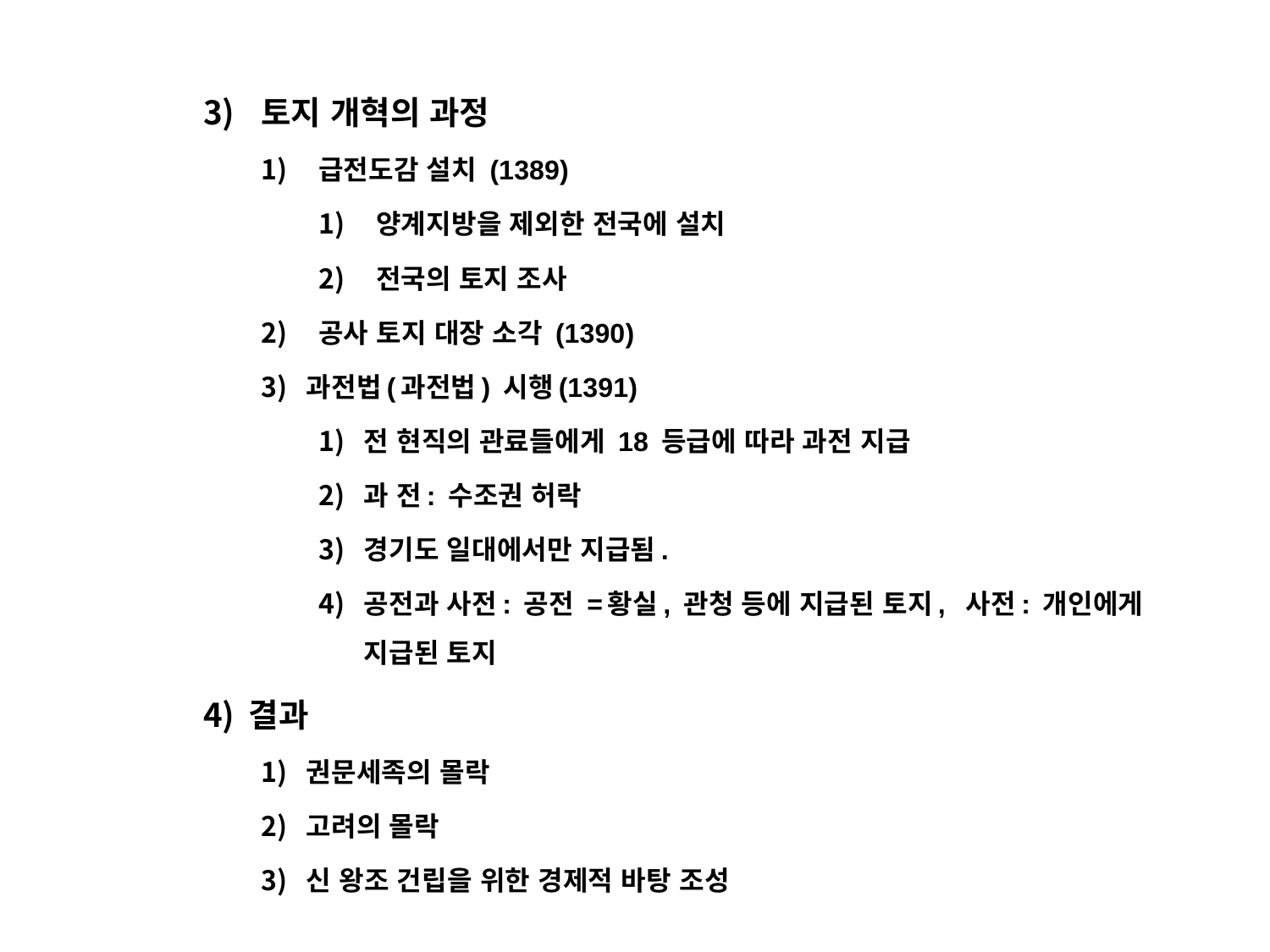

토지 개혁의 과정
급전도감 설치 (1389)
양계지방을 제외한 전국에 설치
전국의 토지 조사
공사 토지 대장 소각 (1390)
과전법(과전법) 시행(1391)
전 현직의 관료들에게 18 등급에 따라 과전 지급
과 전: 수조권 허락
경기도 일대에서만 지급됨.
공전과 사전: 공전 =황실, 관청 등에 지급된 토지,  사전: 개인에게 지급된 토지
결과
권문세족의 몰락
고려의 몰락
신 왕조 건립을 위한 경제적 바탕 조성